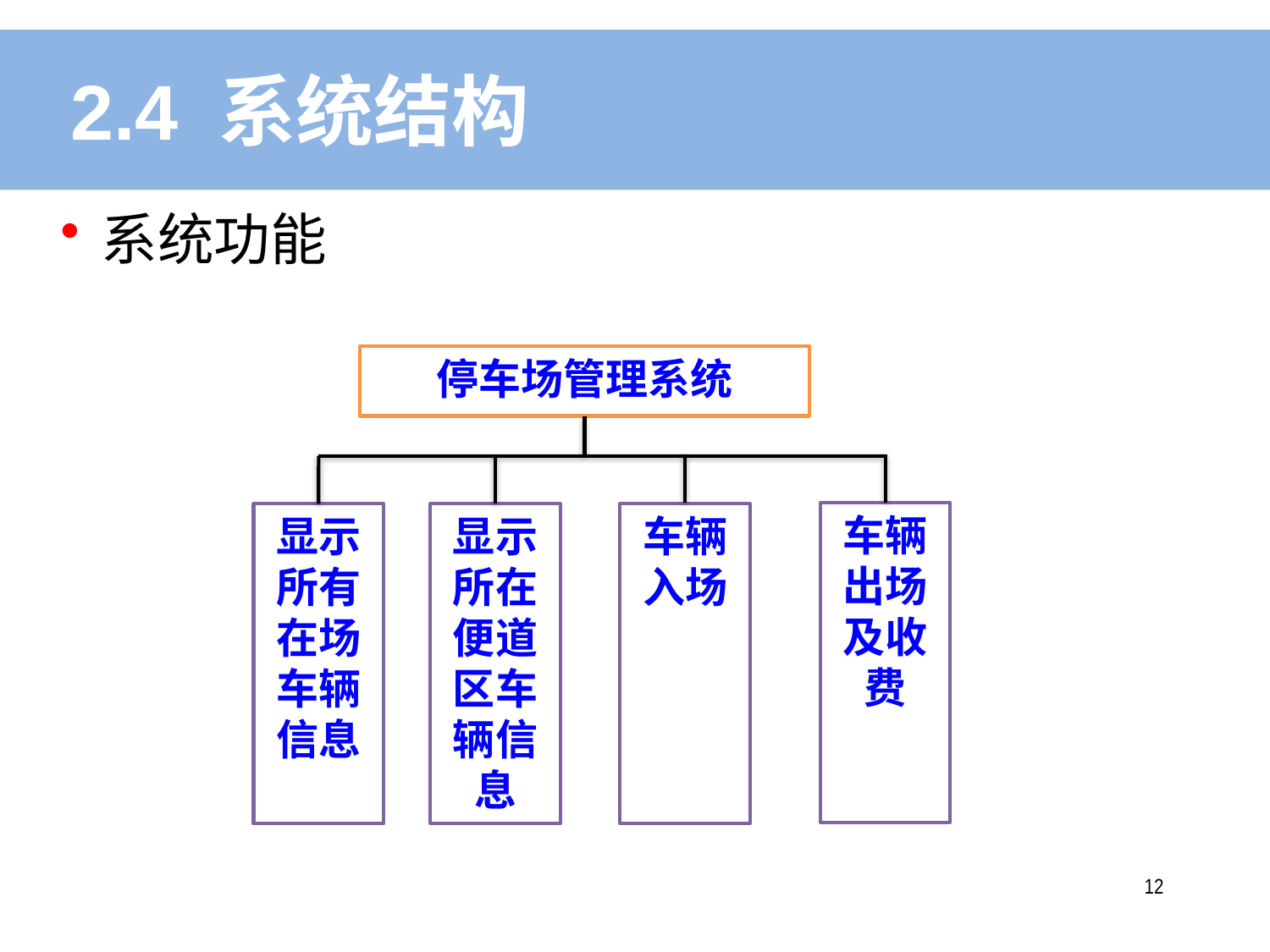

# 2.4 系统结构
系统功能
停车场管理系统
车辆出场及收费
显示所有在场车辆信息
显示所在便道区车辆信息
车辆入场
12